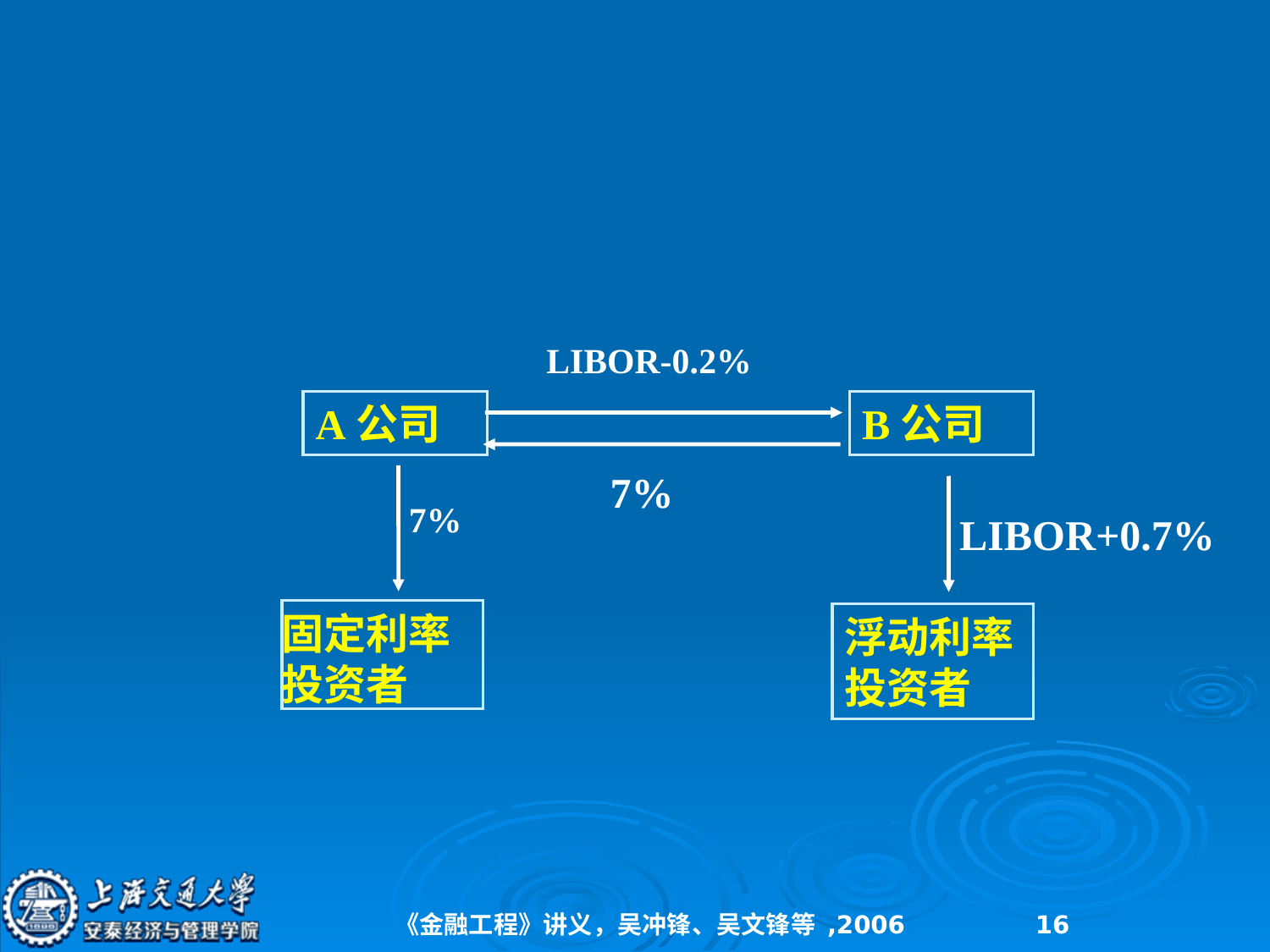

#
LIBOR-0.2%
A公司
B公司

7%

7%
LIBOR+0.7%
固定利率投资者
浮动利率投资者